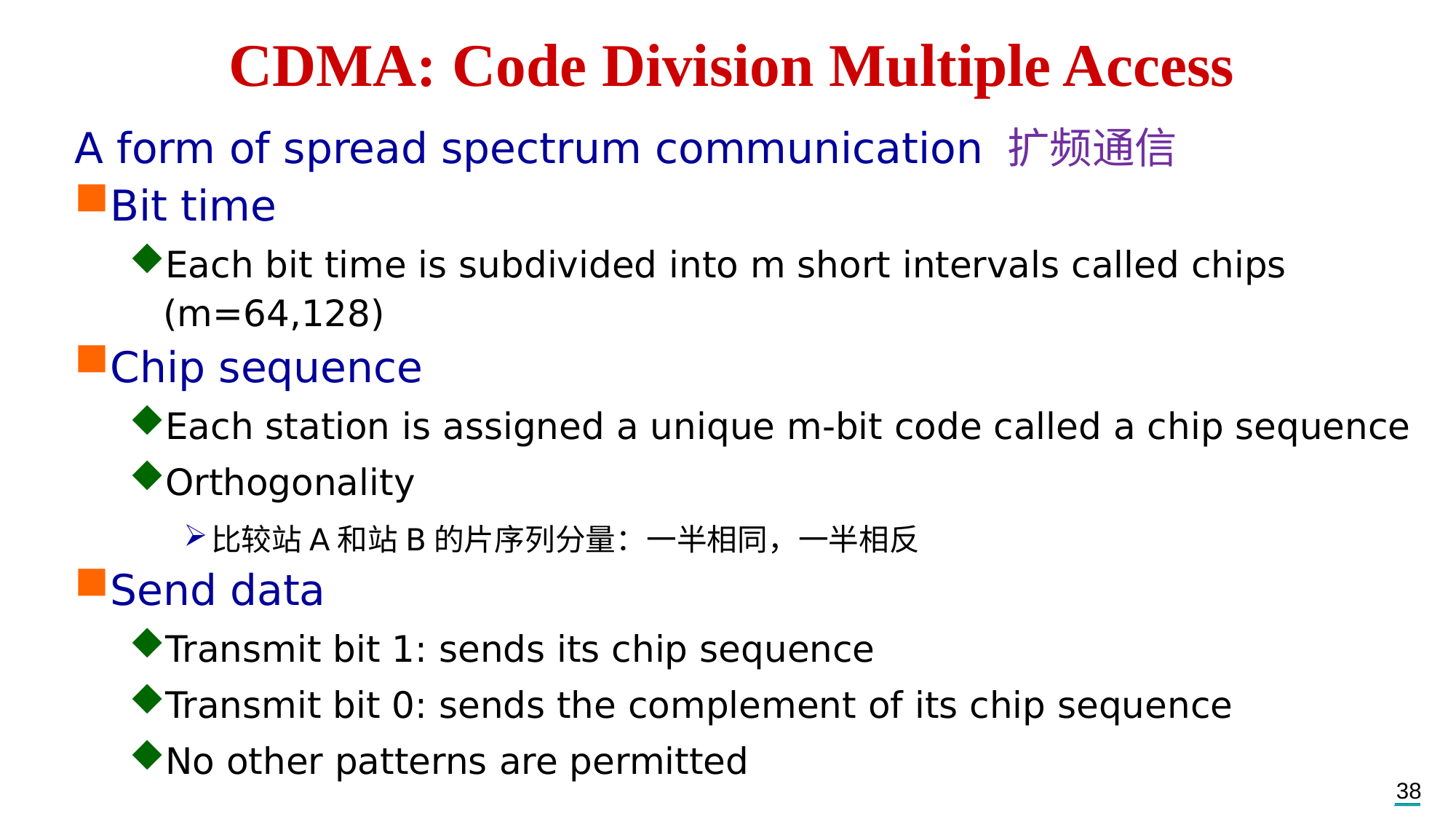

# CDMA: Code Division Multiple Access
A form of spread spectrum communication 扩频通信
Bit time
Each bit time is subdivided into m short intervals called chips (m=64,128)
Chip sequence
Each station is assigned a unique m-bit code called a chip sequence
Orthogonality
比较站A和站B的片序列分量：一半相同，一半相反
Send data
Transmit bit 1: sends its chip sequence
Transmit bit 0: sends the complement of its chip sequence
No other patterns are permitted